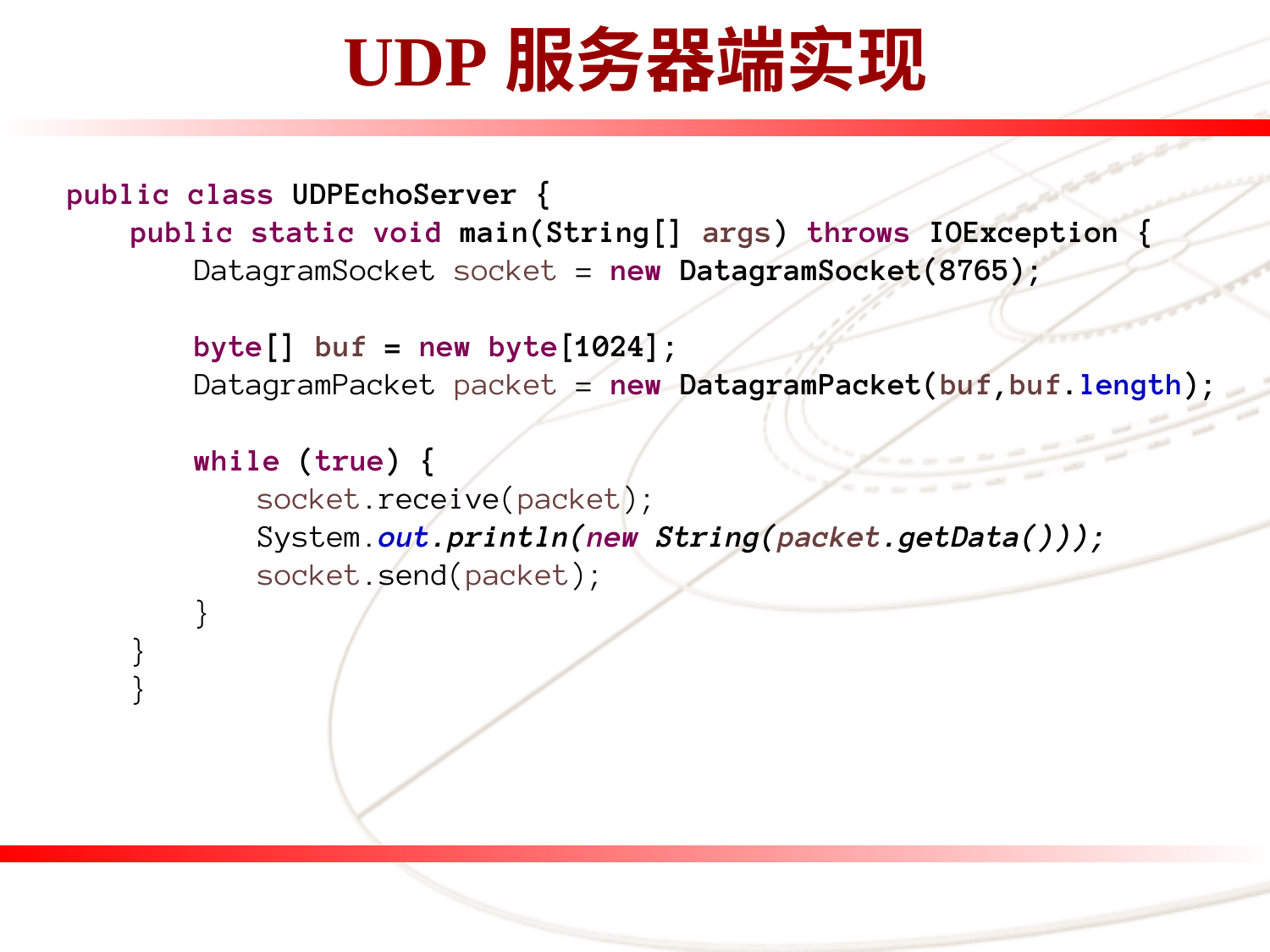

# UDP服务器端实现
public class UDPEchoServer {
public static void main(String[] args) throws IOException {
DatagramSocket socket = new DatagramSocket(8765);

byte[] buf = new byte[1024];
DatagramPacket packet = new DatagramPacket(buf,buf.length);

while (true) {
socket.receive(packet);
System.out.println(new String(packet.getData()));
socket.send(packet);
}
}
}